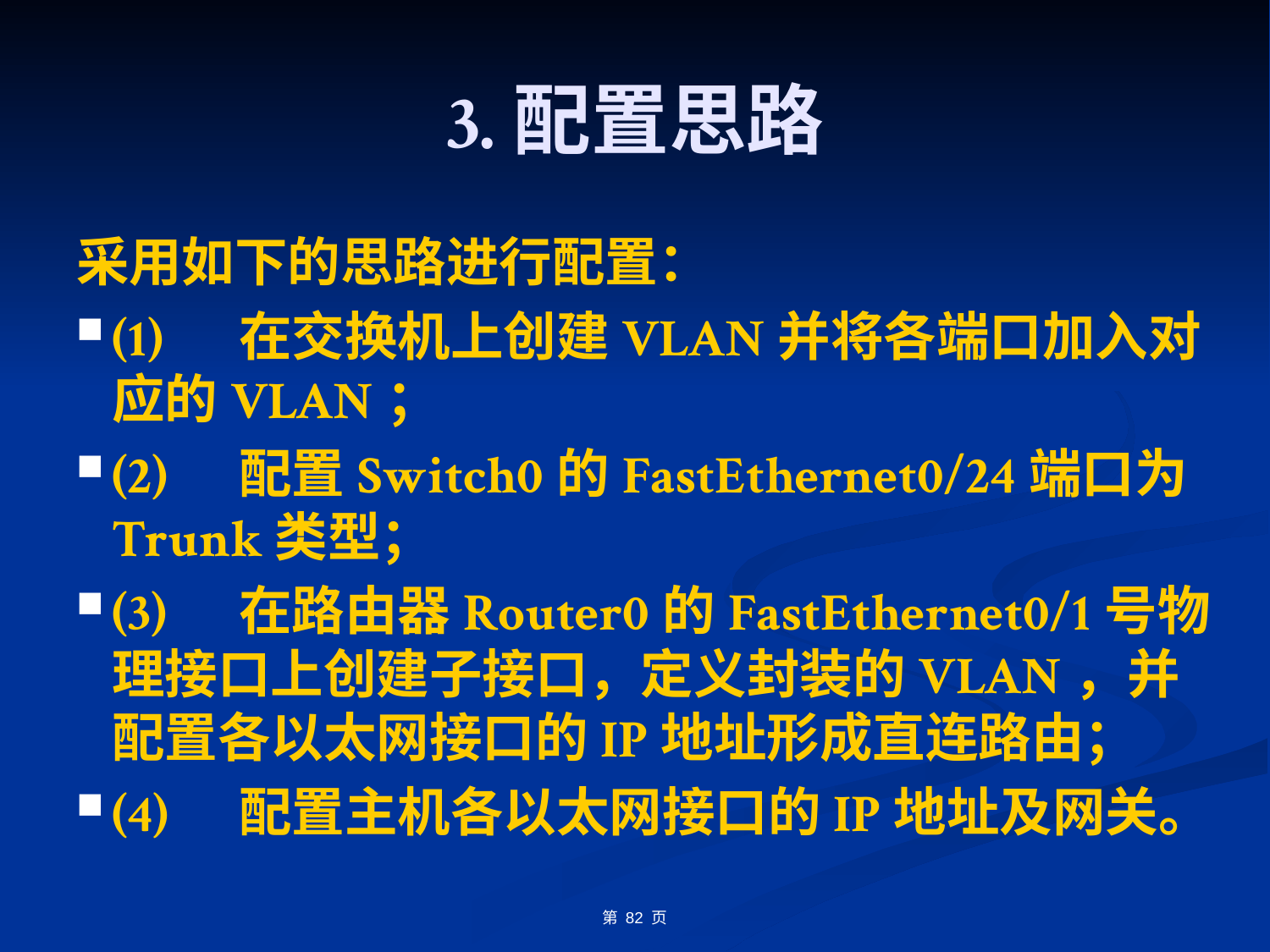

# 3.配置思路
采用如下的思路进行配置：
(1)	在交换机上创建VLAN并将各端口加入对应的VLAN；
(2)	配置Switch0的FastEthernet0/24端口为Trunk类型；
(3)	在路由器Router0的FastEthernet0/1号物理接口上创建子接口，定义封装的VLAN，并配置各以太网接口的IP地址形成直连路由；
(4)	配置主机各以太网接口的IP地址及网关。
第 82 页